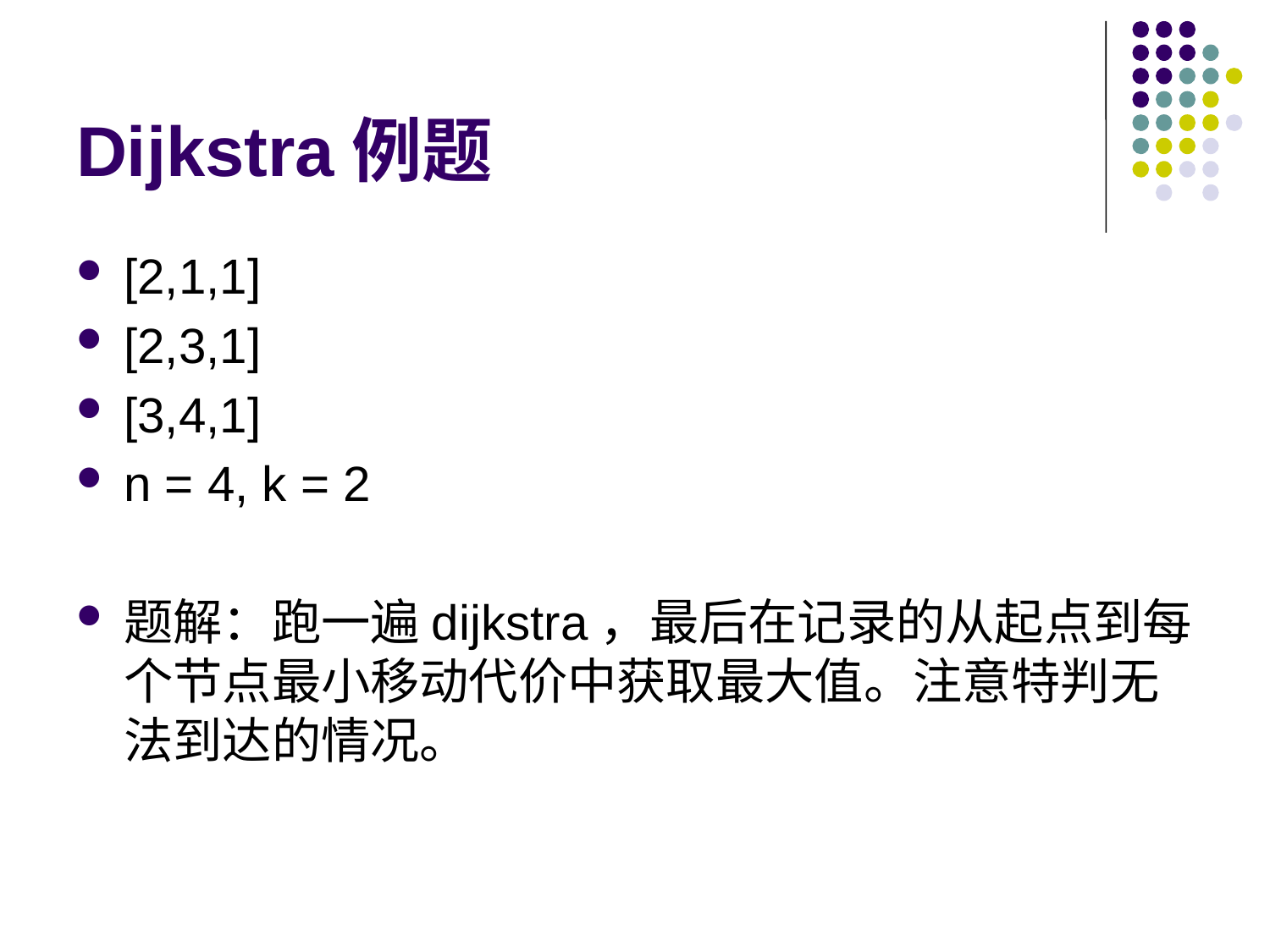

# Dijkstra例题
[2,1,1]
[2,3,1]
[3,4,1]
n = 4, k = 2

题解：跑一遍dijkstra，最后在记录的从起点到每个节点最小移动代价中获取最大值。注意特判无法到达的情况。